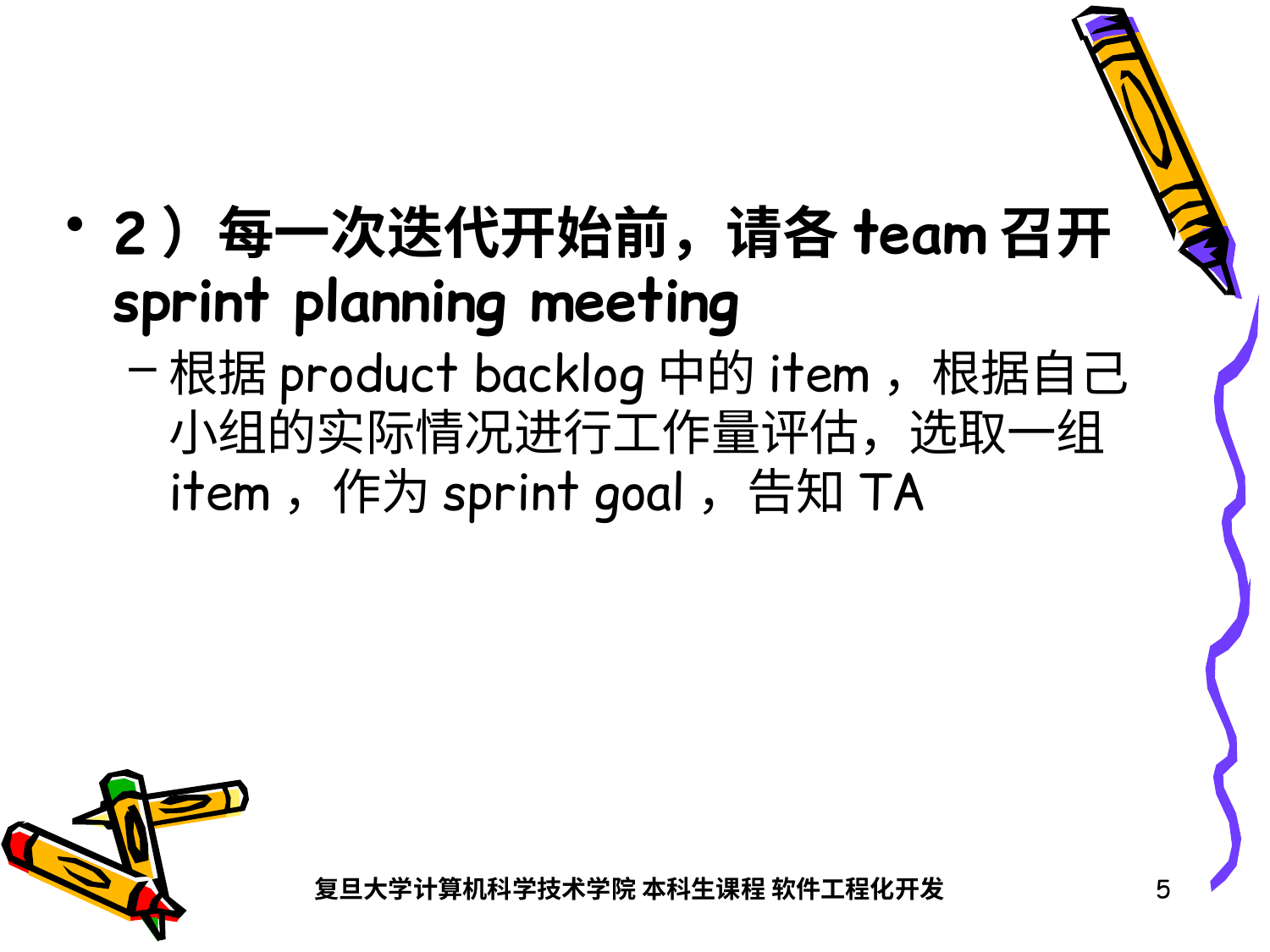

#
2）每一次迭代开始前，请各team召开sprint planning meeting
根据product backlog中的item，根据自己小组的实际情况进行工作量评估，选取一组item，作为sprint goal，告知TA

复旦大学计算机科学技术学院 本科生课程 软件工程化开发
5